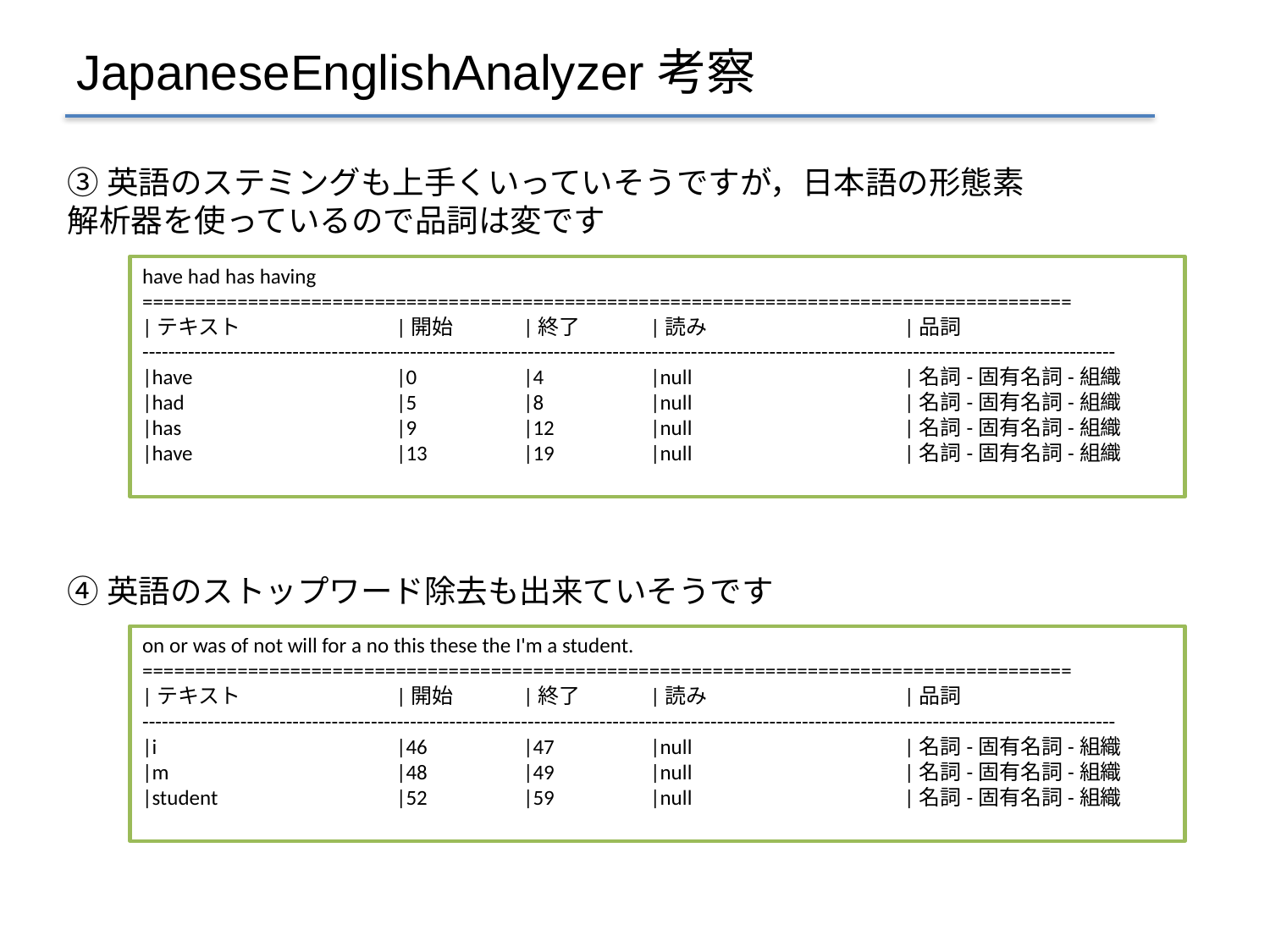

# JapaneseEnglishAnalyzer考察
③英語のステミングも上手くいっていそうですが，日本語の形態素解析器を使っているので品詞は変です
have had has having
========================================================================================
|テキスト		|開始	|終了	|読み		|品詞
-----------------------------------------------------------------------------------------------------------------------------------------------------
|have		|0	|4	|null		|名詞-固有名詞-組織
|had		|5	|8	|null		|名詞-固有名詞-組織
|has		|9	|12	|null		|名詞-固有名詞-組織
|have		|13	|19	|null		|名詞-固有名詞-組織
④英語のストップワード除去も出来ていそうです
on or was of not will for a no this these the I'm a student.
========================================================================================
|テキスト		|開始	|終了	|読み		|品詞
-----------------------------------------------------------------------------------------------------------------------------------------------------
|i		|46	|47	|null		|名詞-固有名詞-組織
|m		|48	|49	|null		|名詞-固有名詞-組織
|student		|52	|59	|null		|名詞-固有名詞-組織